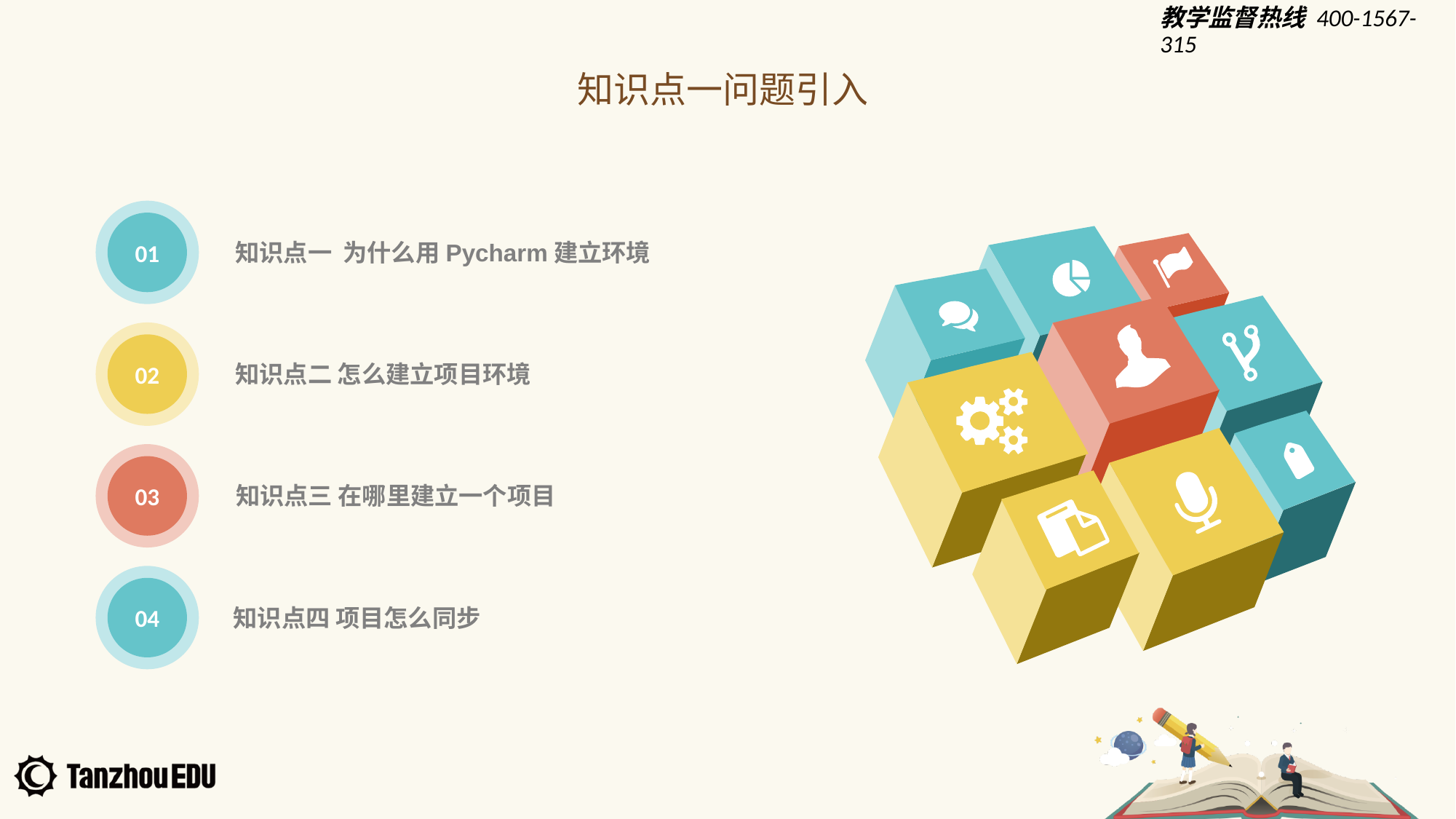

知识点一问题引入

01

知识点一  为什么用Pycharm建立环境

02

知识点二 怎么建立项目环境

03

知识点三 在哪里建立一个项目

04
知识点四 项目怎么同步